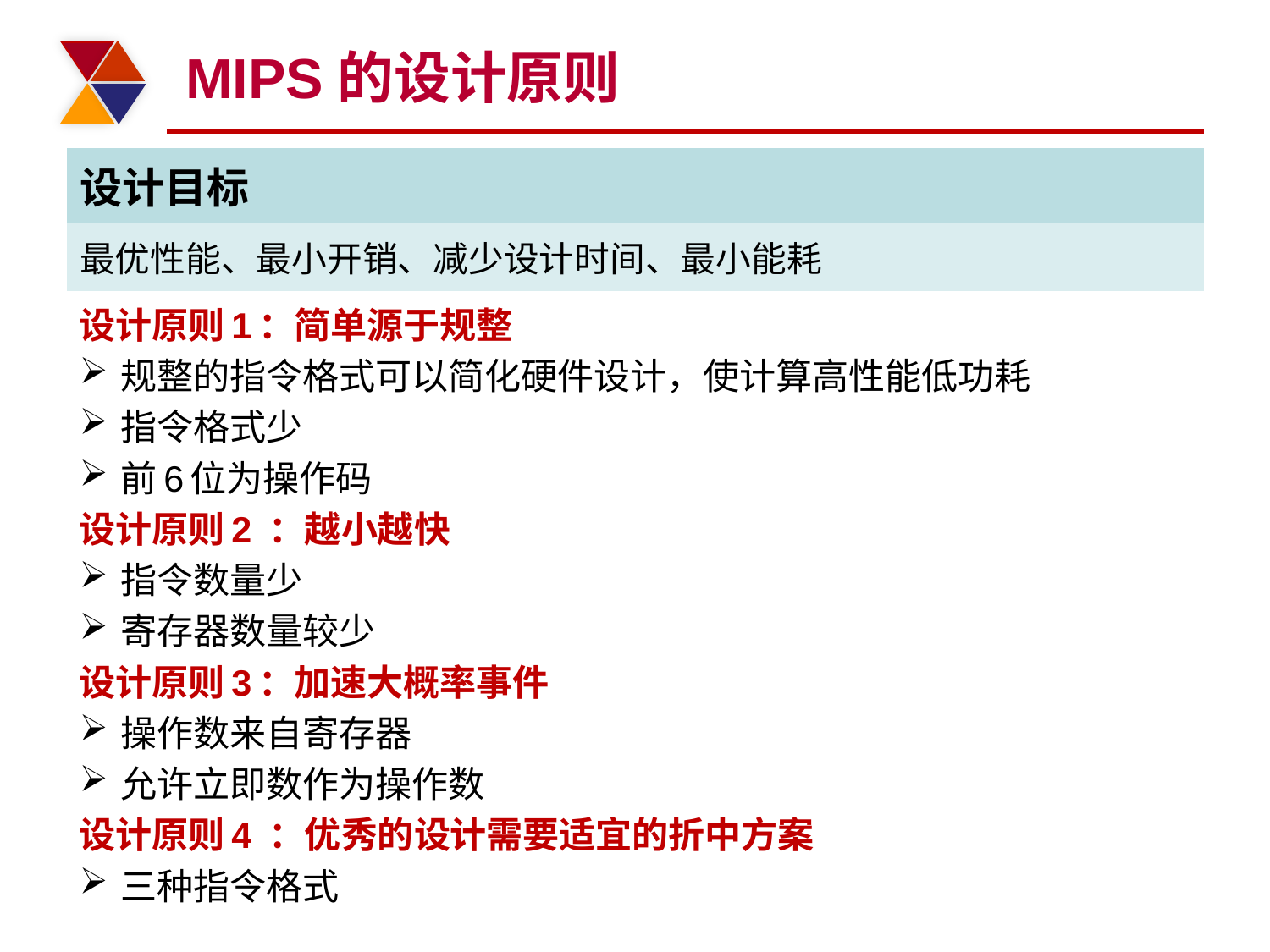

# MIPS的设计原则
| 设计目标 |
| --- |
| 最优性能、最小开销、减少设计时间、最小能耗 |
设计原则1：简单源于规整
规整的指令格式可以简化硬件设计，使计算高性能低功耗
指令格式少
前6位为操作码
设计原则2 ：越小越快
指令数量少
寄存器数量较少
设计原则3：加速大概率事件
操作数来自寄存器
允许立即数作为操作数
设计原则4 ：优秀的设计需要适宜的折中方案
三种指令格式